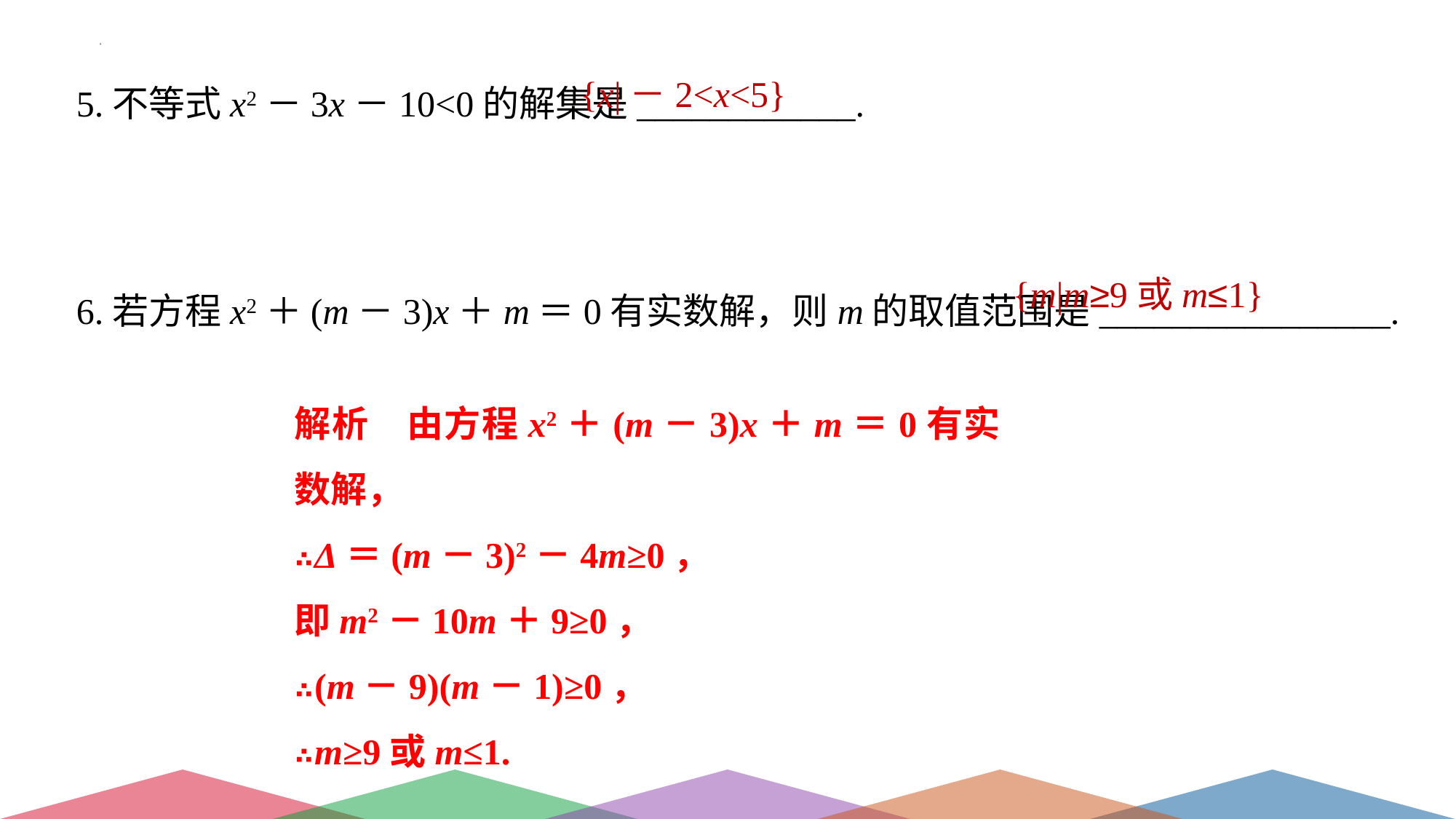

5.不等式x2－3x－10<0的解集是____________.
{x|－2<x<5}
6.若方程x2＋(m－3)x＋m＝0有实数解，则m的取值范围是________________.
{m|m≥9或m≤1}
解析　由方程x2＋(m－3)x＋m＝0有实数解，
∴Δ＝(m－3)2－4m≥0，
即m2－10m＋9≥0，
∴(m－9)(m－1)≥0，
∴m≥9或m≤1.